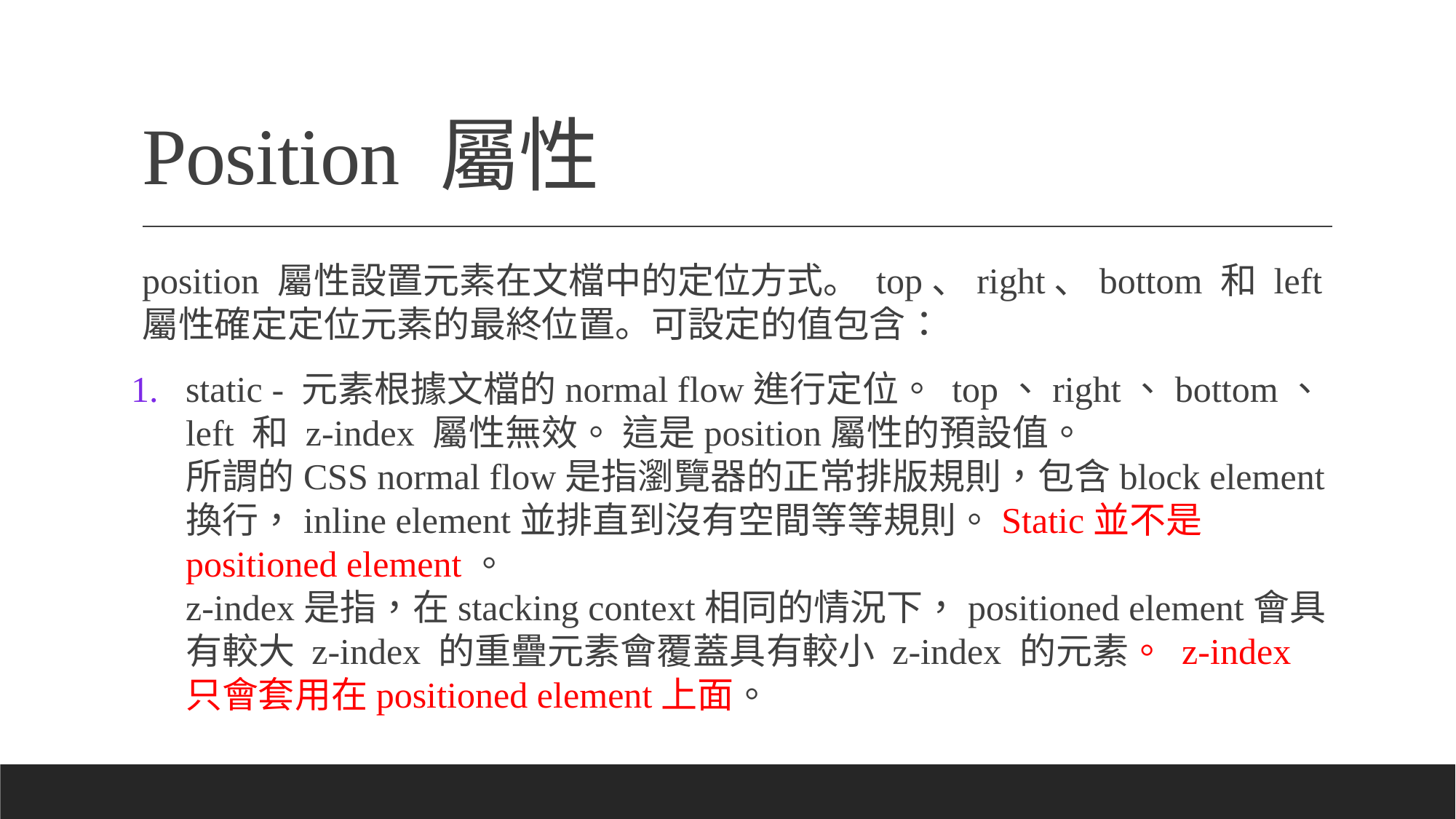

# Position 屬性
position 屬性設置元素在文檔中的定位方式。 top、right、bottom 和 left 屬性確定定位元素的最終位置。可設定的值包含：
static - 元素根據文檔的normal flow進行定位。 top、right、bottom、left 和 z-index 屬性無效。 這是position屬性的預設值。
所謂的CSS normal flow是指瀏覽器的正常排版規則，包含block element換行，inline element並排直到沒有空間等等規則。Static並不是positioned element。
z-index是指，在stacking context相同的情況下，positioned element會具有較大 z-index 的重疊元素會覆蓋具有較小 z-index 的元素。 z-index只會套用在positioned element上面。